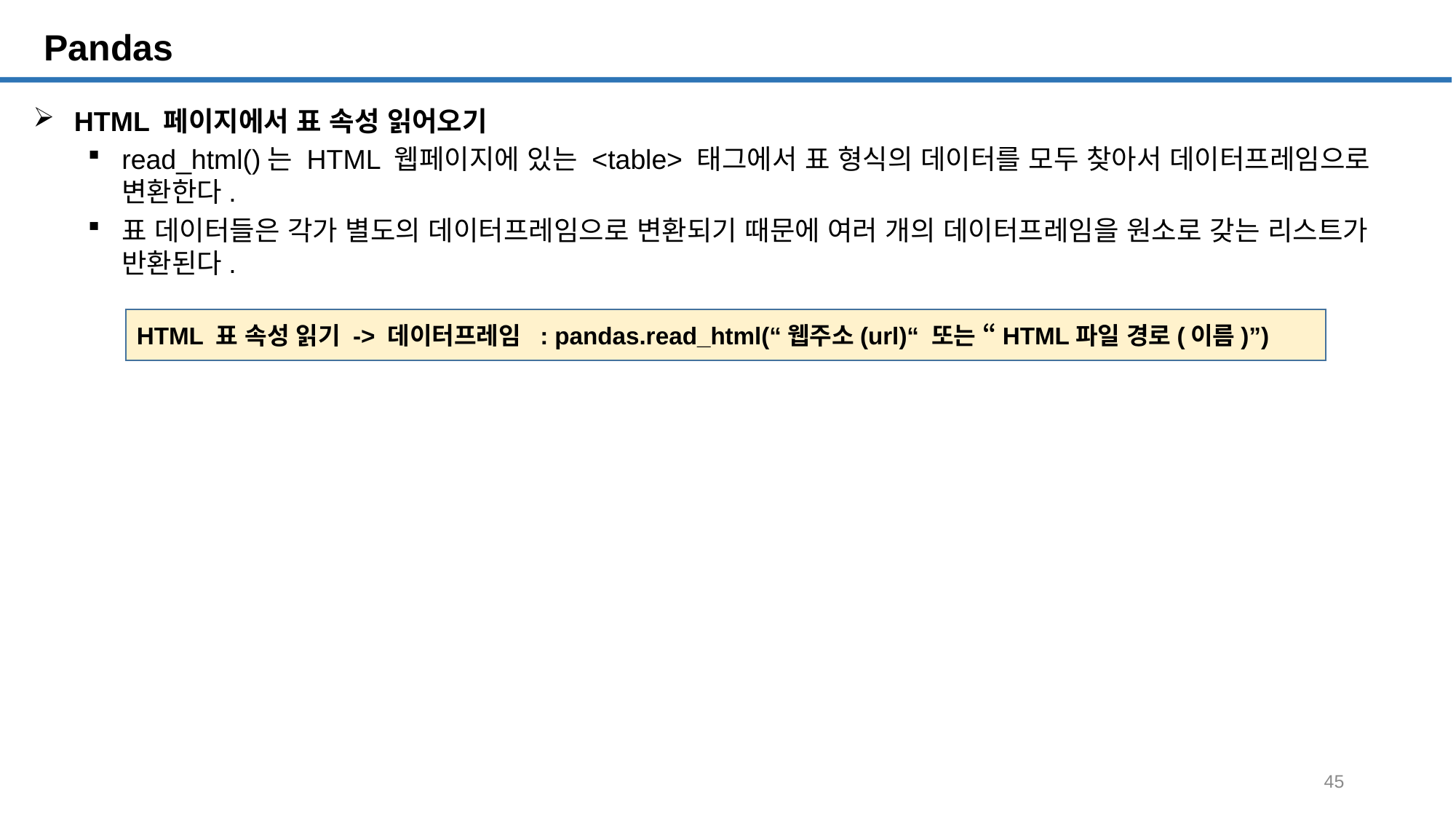

SQL 튜닝 개요
# Pandas

HTML 페이지에서 표 속성 읽어오기
read_html()는 HTML 웹페이지에 있는 <table> 태그에서 표 형식의 데이터를 모두 찾아서 데이터프레임으로 변환한다.
표 데이터들은 각가 별도의 데이터프레임으로 변환되기 때문에 여러 개의 데이터프레임을 원소로 갖는 리스트가 반환된다.
HTML 표 속성 읽기 -> 데이터프레임  : pandas.read_html(“웹주소(url)“ 또는 “HTML파일 경로(이름)”)
45